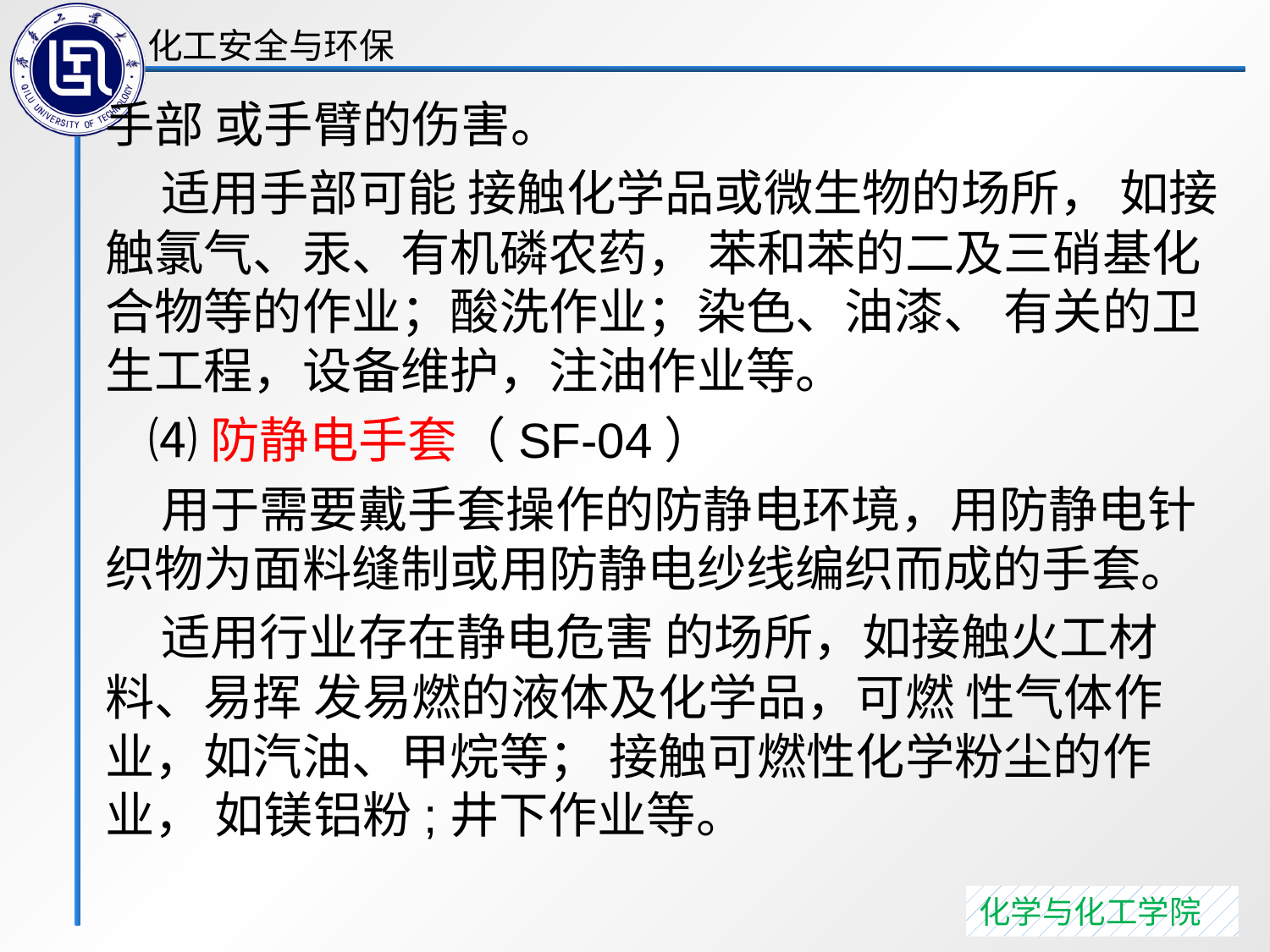

手部 或手臂的伤害。
    适用手部可能 接触化学品或微生物的场所， 如接触氯气、汞、有机磷农药， 苯和苯的二及三硝基化合物等的作业；酸洗作业；染色、油漆、 有关的卫生工程，设备维护，注油作业等。
    ⑷防静电手套（SF-04）
    用于需要戴手套操作的防静电环境，用防静电针织物为面料缝制或用防静电纱线编织而成的手套。
    适用行业存在静电危害 的场所，如接触火工材料、易挥 发易燃的液体及化学品，可燃 性气体作业，如汽油、甲烷等； 接触可燃性化学粉尘的作业， 如镁铝粉;井下作业等。